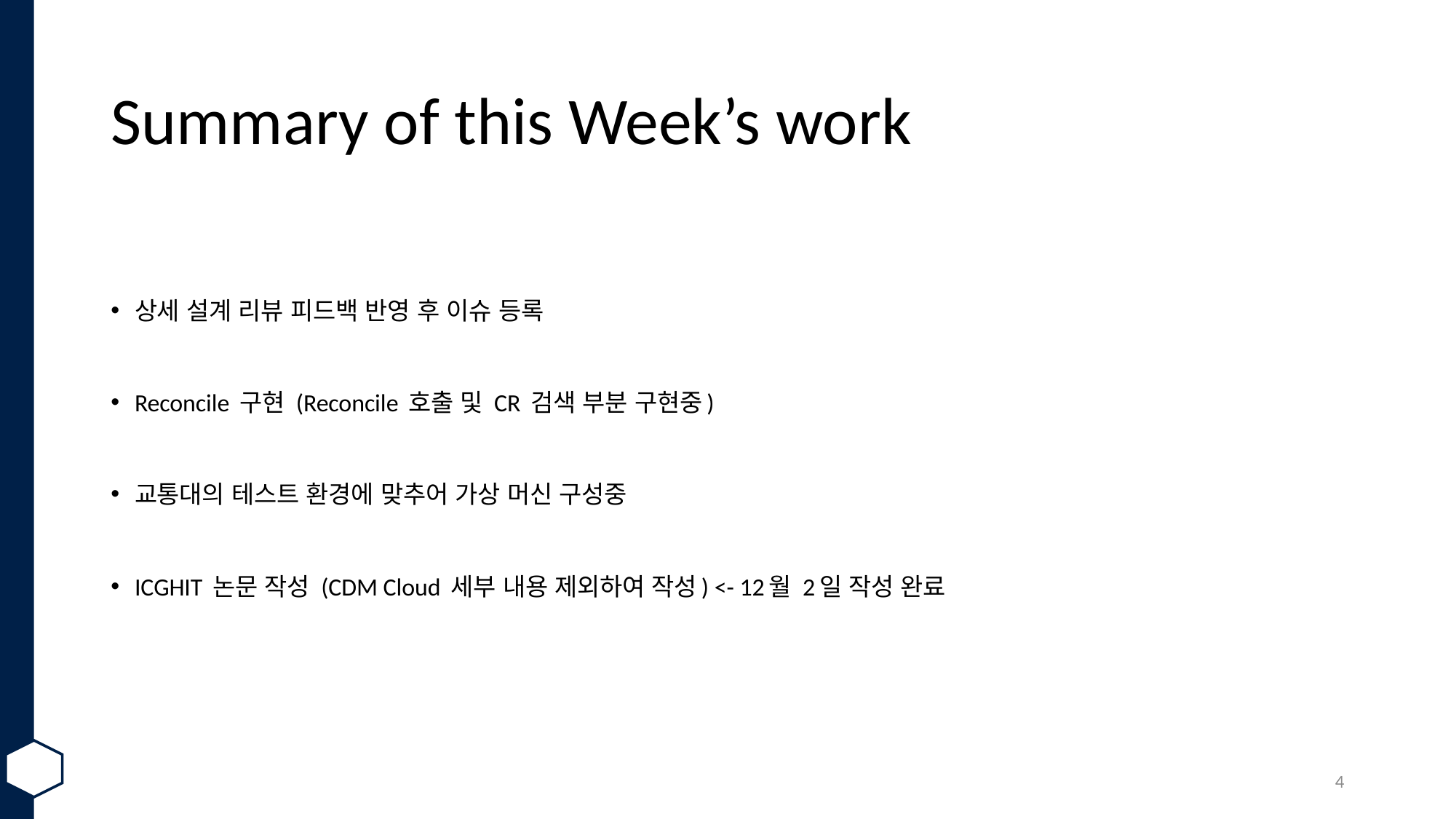

# Summary of this Week’s work
상세 설계 리뷰 피드백 반영 후 이슈 등록

Reconcile 구현 (Reconcile 호출 및 CR 검색 부분 구현중)

교통대의 테스트 환경에 맞추어 가상 머신 구성중

ICGHIT 논문 작성 (CDM Cloud 세부 내용 제외하여 작성) <- 12월 2일 작성 완료
4